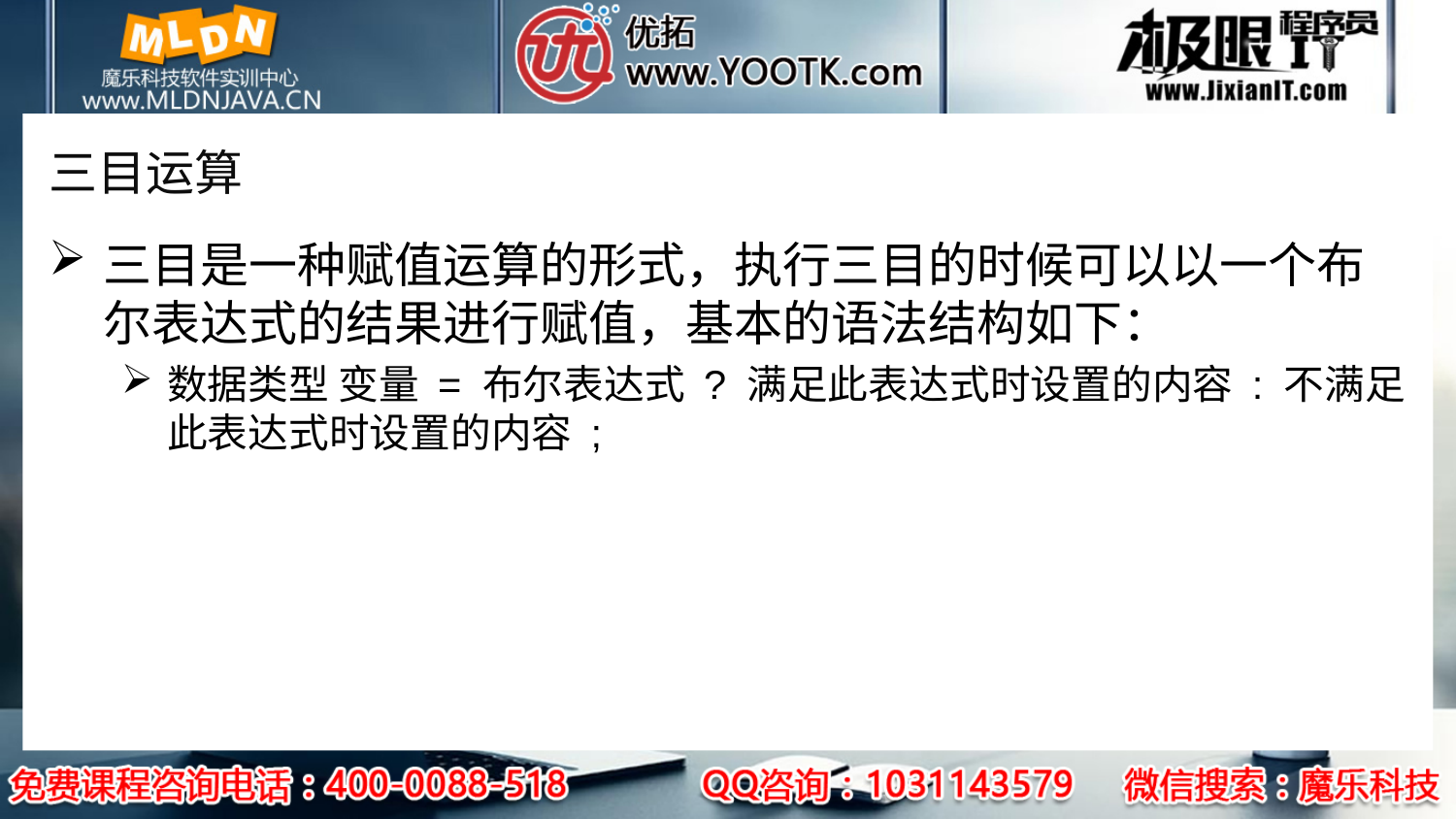

# 三目运算
三目是一种赋值运算的形式，执行三目的时候可以以一个布尔表达式的结果进行赋值，基本的语法结构如下：
数据类型 变量 = 布尔表达式 ? 满足此表达式时设置的内容 : 不满足此表达式时设置的内容 ;